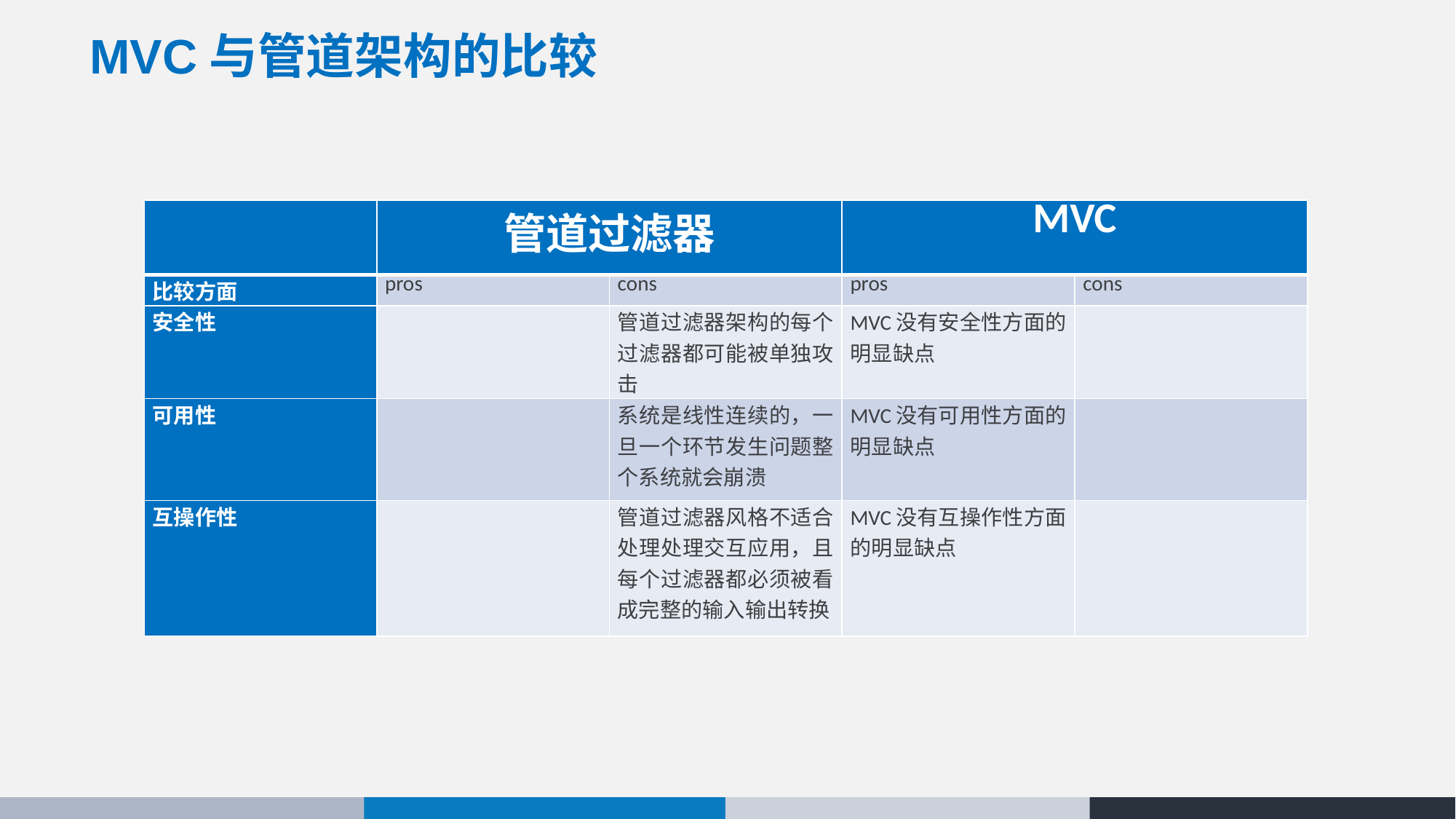

# MVC与管道架构的比较
|  | 管道过滤器 |  | MVC |  |
| --- | --- | --- | --- | --- |
| 比较方面 | pros | cons | pros | cons |
| 安全性 |  | 管道过滤器架构的每个过滤器都可能被单独攻击 | MVC没有安全性方面的明显缺点 |  |
| 可用性 |  | 系统是线性连续的，一旦一个环节发生问题整个系统就会崩溃 | MVC没有可用性方面的明显缺点 |  |
| 互操作性 |  | 管道过滤器风格不适合处理处理交互应用，且每个过滤器都必须被看成完整的输入输出转换 | MVC没有互操作性方面的明显缺点 |  |